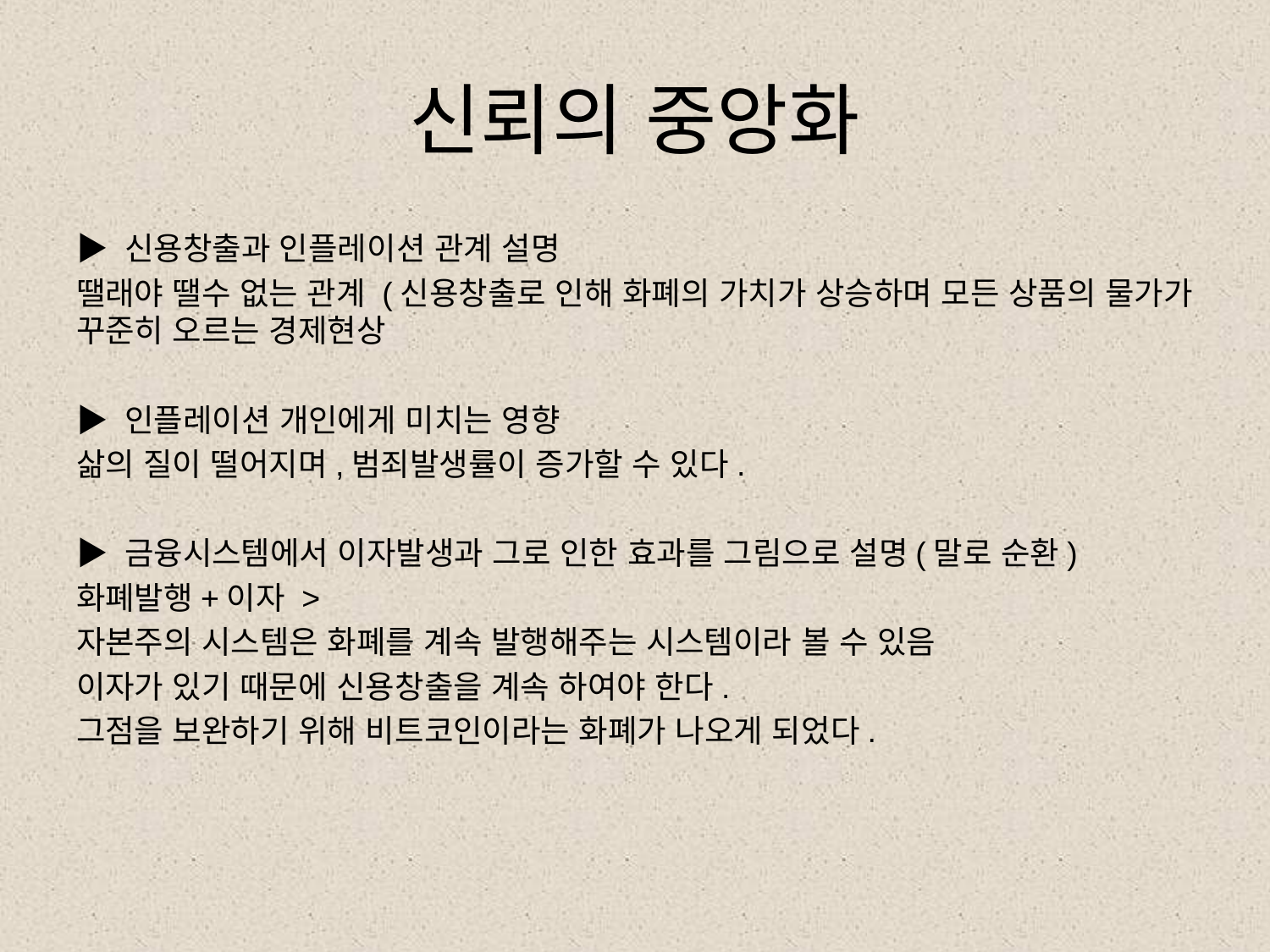

# 신뢰의 중앙화
▶ 신용창출과 인플레이션 관계 설명
땔래야 땔수 없는 관계 (신용창출로 인해 화폐의 가치가 상승하며 모든 상품의 물가가 꾸준히 오르는 경제현상

▶ 인플레이션 개인에게 미치는 영향
삶의 질이 떨어지며,범죄발생률이 증가할 수 있다.

▶ 금융시스템에서 이자발생과 그로 인한 효과를 그림으로 설명(말로 순환)
화폐발행+이자 >
자본주의 시스템은 화폐를 계속 발행해주는 시스템이라 볼 수 있음
이자가 있기 때문에 신용창출을 계속 하여야 한다.
그점을 보완하기 위해 비트코인이라는 화폐가 나오게 되었다.